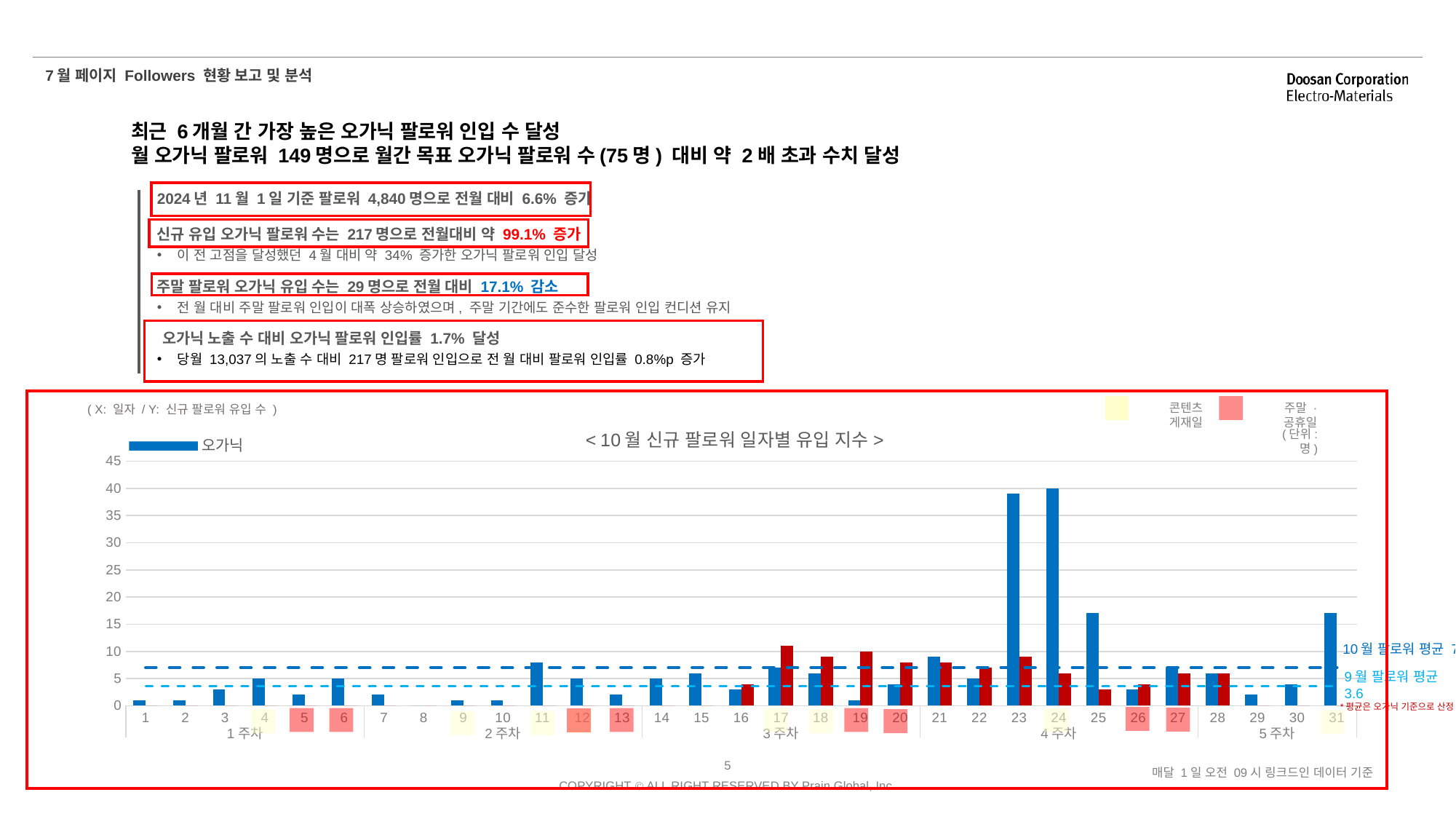

7월 페이지 Followers 현황 보고 및 분석
최근 6개월 간 가장 높은 오가닉 팔로워 인입 수 달성
월 오가닉 팔로워 149명으로 월간 목표 오가닉 팔로워 수(75명) 대비 약 2배 초과 수치 달성

2024년 11월 1일 기준 팔로워 4,840명으로 전월 대비 6.6% 증가
신규 유입 오가닉 팔로워 수는 217명으로 전월대비 약 99.1% 증가

이 전 고점을 달성했던 4월 대비 약 34% 증가한 오가닉 팔로워 인입 달성
주말 팔로워 오가닉 유입 수는 29명으로 전월 대비 17.1% 감소

전 월 대비 주말 팔로워 인입이 대폭 상승하였으며, 주말 기간에도 준수한 팔로워 인입 컨디션 유지

오가닉 노출 수 대비 오가닉 팔로워 인입률 1.7% 달성
당월 13,037의 노출 수 대비 217명 팔로워 인입으로 전 월 대비 팔로워 인입률 0.8%p 증가

콘텐츠 게재일
주말 · 공휴일
( X: 일자 / Y: 신규 팔로워 유입 수 )

### Chart:

| Category | 오가닉 | 광고 | 전월 평균 | 이번월 평균 |
|---|---|---|---|---|
| 1 | 1.0 | 0.0 | 3.6333333333333333 | 7.0 |
| 2 | 1.0 | 0.0 | 3.6333333333333333 | 7.0 |
| 3 | 3.0 | 0.0 | 3.6333333333333333 | 7.0 |
| 4 | 5.0 | 0.0 | 3.6333333333333333 | 7.0 |
| 5 | 2.0 | 0.0 | 3.6333333333333333 | 7.0 |
| 6 | 5.0 | 0.0 | 3.6333333333333333 | 7.0 |
| 7 | 2.0 | 0.0 | 3.6333333333333333 | 7.0 |
| 8 | 0.0 | 0.0 | 3.6333333333333333 | 7.0 |
| 9 | 1.0 | 0.0 | 3.6333333333333333 | 7.0 |
| 10 | 1.0 | 0.0 | 3.6333333333333333 | 7.0 |
| 11 | 8.0 | 0.0 | 3.6333333333333333 | 7.0 |
| 12 | 5.0 | 0.0 | 3.6333333333333333 | 7.0 |
| 13 | 2.0 | 0.0 | 3.6333333333333333 | 7.0 |
| 14 | 5.0 | 0.0 | 3.6333333333333333 | 7.0 |
| 15 | 6.0 | 0.0 | 3.6333333333333333 | 7.0 |
| 16 | 3.0 | 4.0 | 3.6333333333333333 | 7.0 |
| 17 | 7.0 | 11.0 | 3.6333333333333333 | 7.0 |
| 18 | 6.0 | 9.0 | 3.6333333333333333 | 7.0 |
| 19 | 1.0 | 10.0 | 3.6333333333333333 | 7.0 |
| 20 | 4.0 | 8.0 | 3.6333333333333333 | 7.0 |
| 21 | 9.0 | 8.0 | 3.6333333333333333 | 7.0 |
| 22 | 5.0 | 7.0 | 3.6333333333333333 | 7.0 |
| 23 | 39.0 | 9.0 | 3.6333333333333333 | 7.0 |
| 24 | 40.0 | 6.0 | 3.6333333333333333 | 7.0 |
| 25 | 17.0 | 3.0 | 3.6333333333333333 | 7.0 |
| 26 | 3.0 | 4.0 | 3.6333333333333333 | 7.0 |
| 27 | 7.0 | 6.0 | 3.6333333333333333 | 7.0 |
| 28 | 6.0 | 6.0 | 3.6333333333333333 | 7.0 |
| 29 | 2.0 | 0.0 | 3.6333333333333333 | 7.0 |
| 30 | 4.0 | 0.0 | 3.6333333333333333 | 7.0 |
| 31 | 17.0 | 0.0 | 3.6333333333333333 | 7.0 |
(단위: 명)
10월 팔로워 평균 7.0
9월 팔로워 평균 3.6
*평균은 오가닉 기준으로 산정

매달 1일 오전 09시 링크드인 데이터 기준